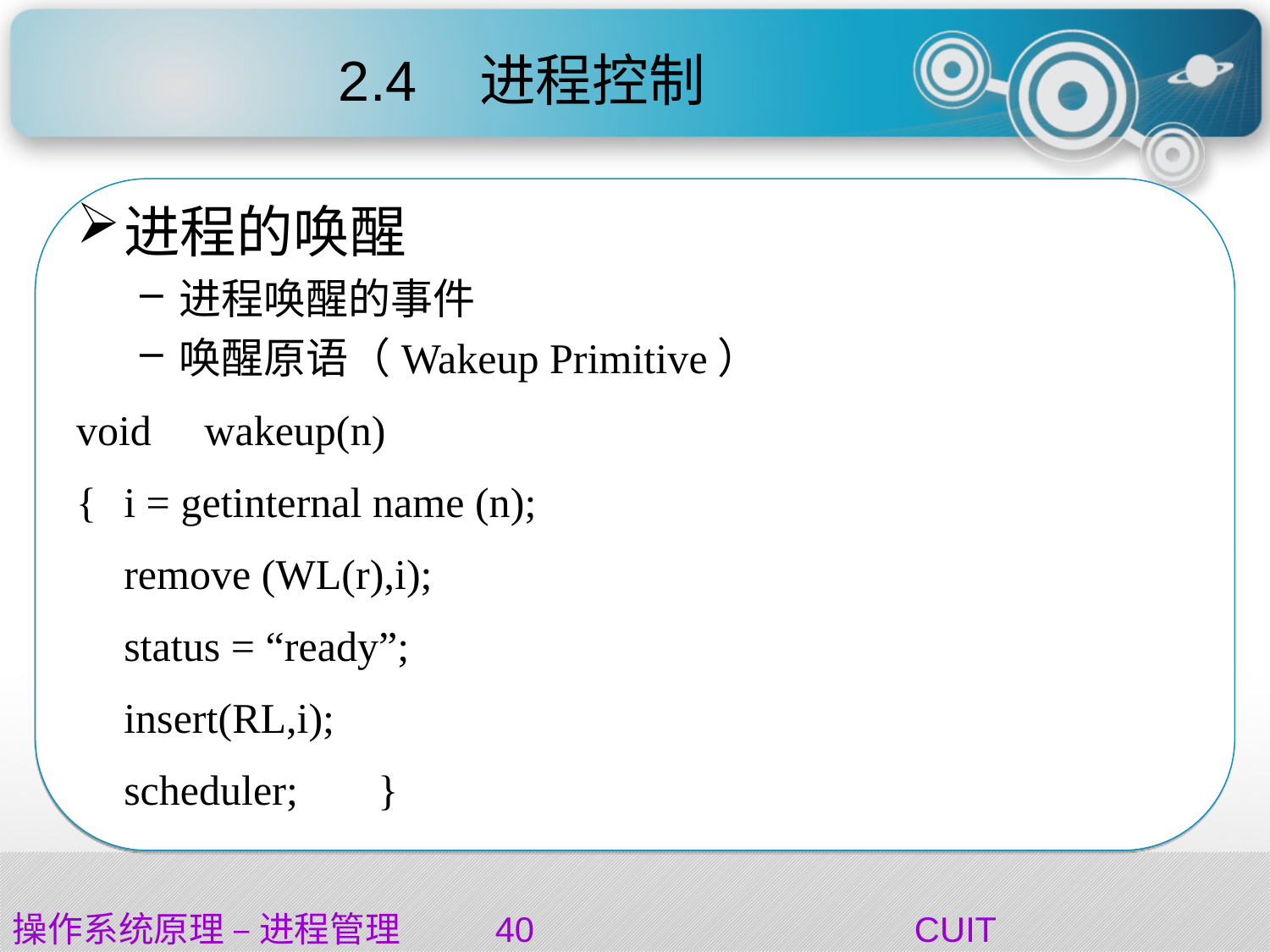

# 2.4	 进程控制
进程的唤醒
进程唤醒的事件
唤醒原语（Wakeup Primitive）
void     wakeup(n)
{	i = getinternal name (n);
	remove (WL(r),i);
	status = “ready”;
	insert(RL,i);
	scheduler;	}